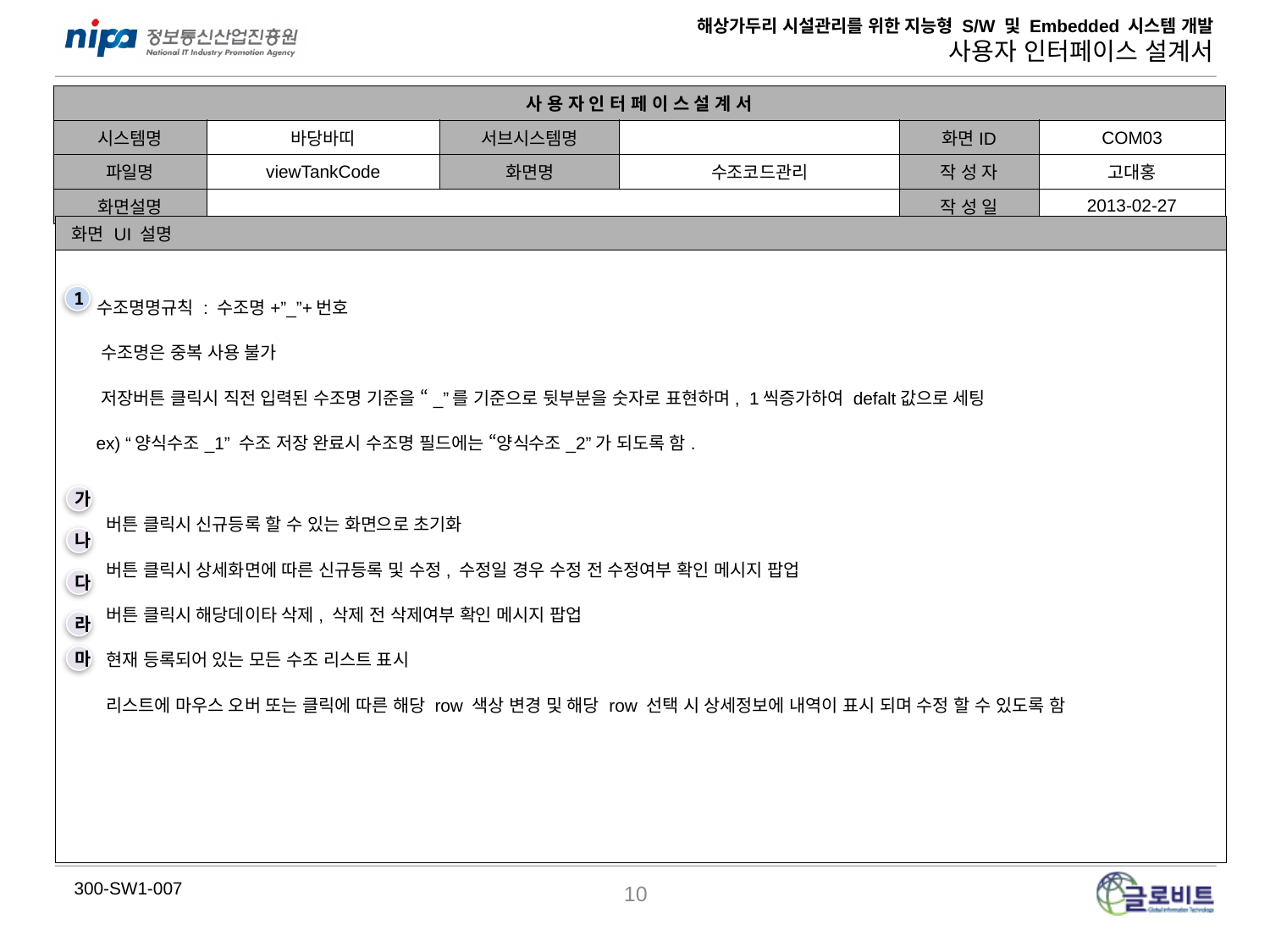

| 사 용 자 인 터 페 이 스 설 계 서 |  |  |  |  |  |
| --- | --- | --- | --- | --- | --- |
| 시스템명 | 바당바띠 | 서브시스템명 |  | 화면ID | COM03 |
| 파일명 | viewTankCode | 화면명 | 수조코드관리 | 작 성 자 | 고대홍 |
| 화면설명 |  |  |  | 작 성 일 | 2013-02-27 |
| 화면 UI 설명 |
| --- |
| 수조명명규칙 : 수조명+”\_”+번호 수조명은 중복 사용 불가 저장버튼 클릭시 직전 입력된 수조명 기준을 “\_”를 기준으로 뒷부분을 숫자로 표현하며, 1씩증가하여 defalt값으로 세팅 ex) “양식수조\_1” 수조 저장 완료시 수조명 필드에는 “양식수조\_2”가 되도록 함. 버튼 클릭시 신규등록 할 수 있는 화면으로 초기화 버튼 클릭시 상세화면에 따른 신규등록 및 수정, 수정일 경우 수정 전 수정여부 확인 메시지 팝업 버튼 클릭시 해당데이타 삭제, 삭제 전 삭제여부 확인 메시지 팝업 현재 등록되어 있는 모든 수조 리스트 표시 리스트에 마우스 오버 또는 클릭에 따른 해당 row 색상 변경 및 해당 row 선택 시 상세정보에 내역이 표시 되며 수정 할 수 있도록 함 |
1
가
나
다
라
마